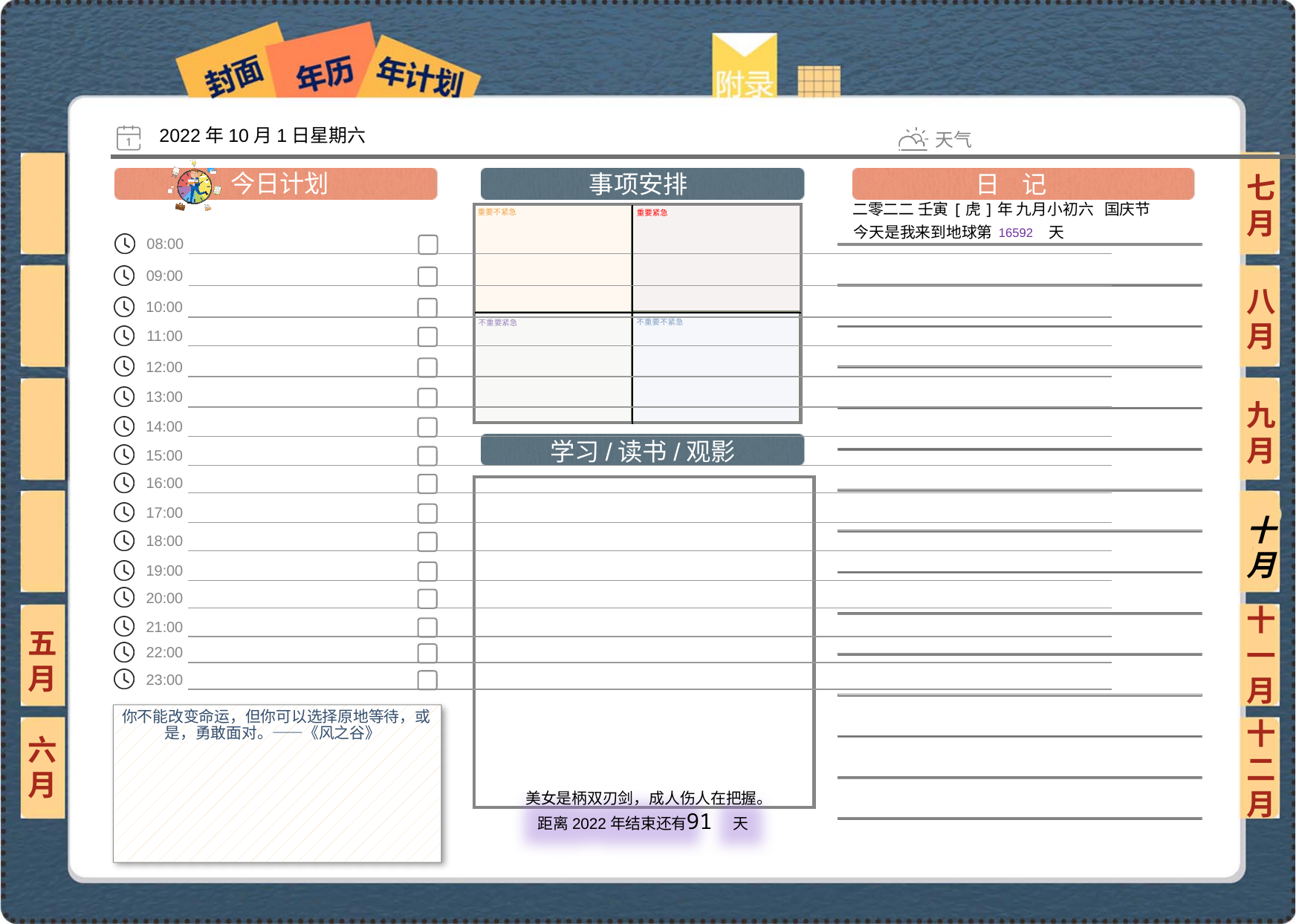

2022年10月1日星期六
七月
二零二二 壬寅[虎]年 九月小初六   国庆节
16592
八月
九月
十月
十一月
五月
你不能改变命运，但你可以选择原地等待，或是，勇敢面对。——《风之谷》

六月
十二月
91
 美女是柄双刃剑，成人伤人在把握。